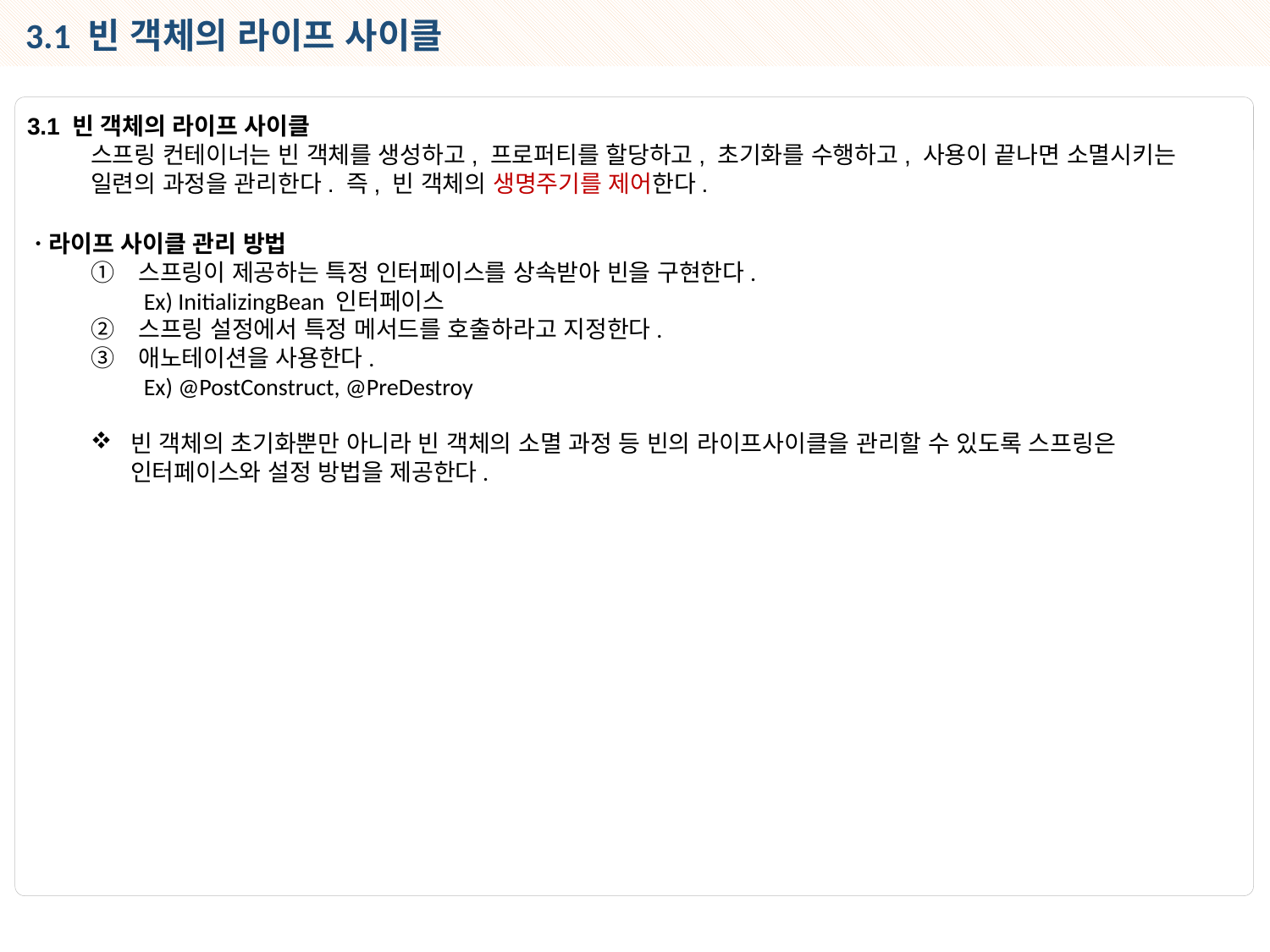

3.1 빈 객체의 라이프 사이클
3.1 빈 객체의 라이프 사이클
스프링 컨테이너는 빈 객체를 생성하고, 프로퍼티를 할당하고, 초기화를 수행하고, 사용이 끝나면 소멸시키는 일련의 과정을 관리한다. 즉, 빈 객체의 생명주기를 제어한다.
ㆍ라이프 사이클 관리 방법
스프링이 제공하는 특정 인터페이스를 상속받아 빈을 구현한다.
 Ex) InitializingBean 인터페이스
스프링 설정에서 특정 메서드를 호출하라고 지정한다.
애노테이션을 사용한다.
 Ex) @PostConstruct, @PreDestroy

빈 객체의 초기화뿐만 아니라 빈 객체의 소멸 과정 등 빈의 라이프사이클을 관리할 수 있도록 스프링은 인터페이스와 설정 방법을 제공한다.